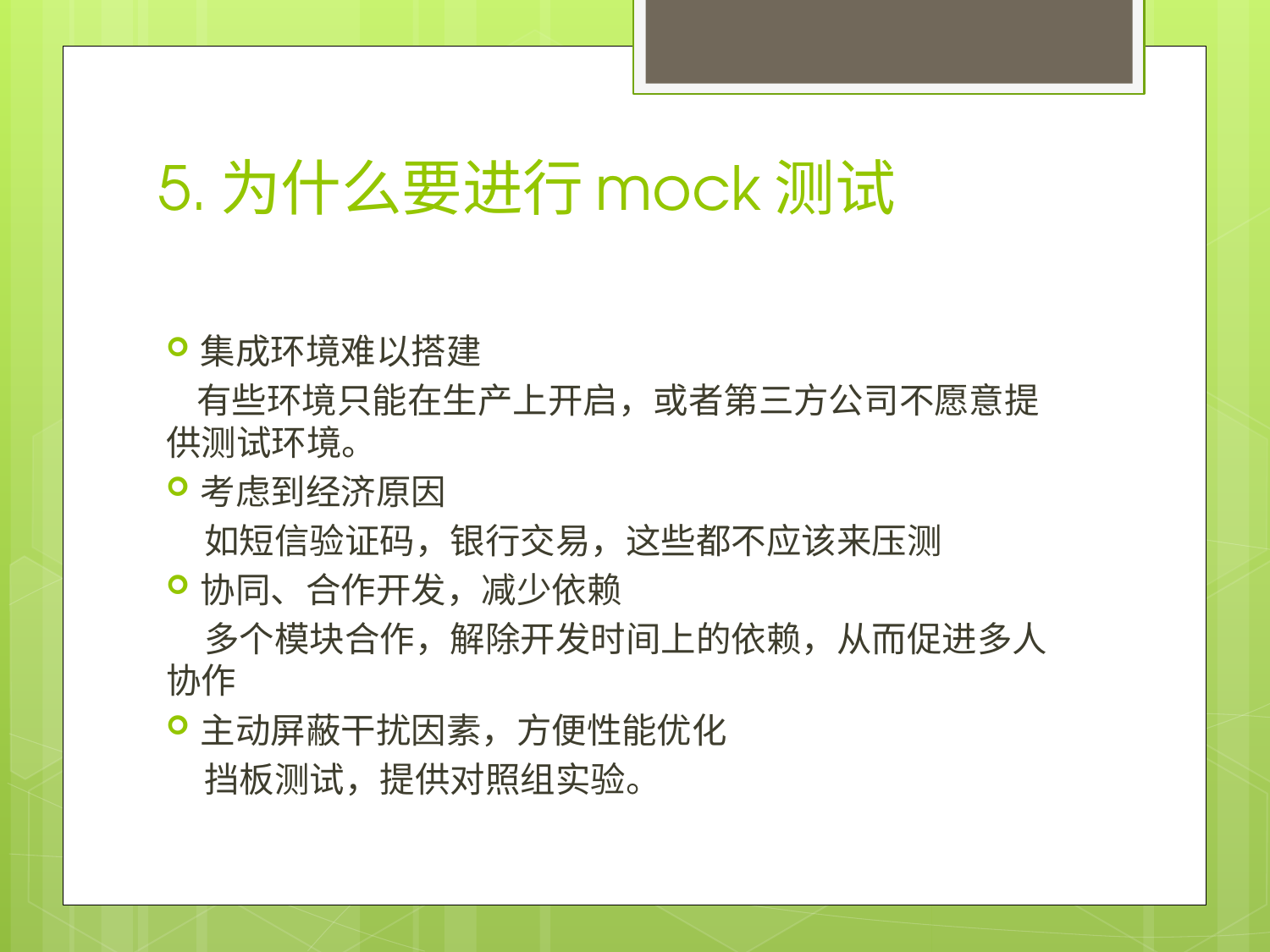

# 5.为什么要进行mock测试
集成环境难以搭建
   有些环境只能在生产上开启，或者第三方公司不愿意提供测试环境。
考虑到经济原因
    如短信验证码，银行交易，这些都不应该来压测
协同、合作开发，减少依赖
    多个模块合作，解除开发时间上的依赖，从而促进多人协作
主动屏蔽干扰因素，方便性能优化
    挡板测试，提供对照组实验。